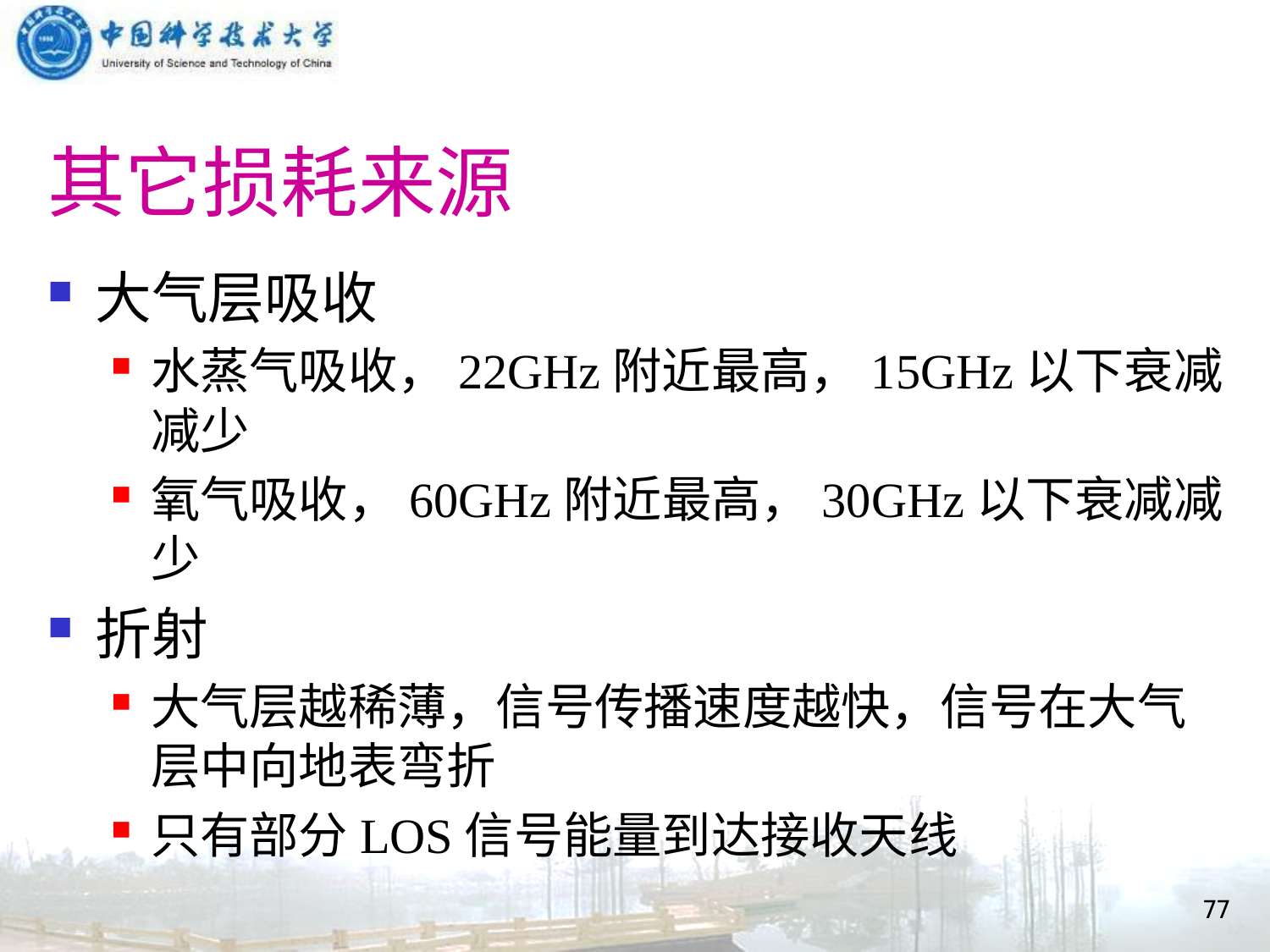

# 其它损耗来源
大气层吸收
水蒸气吸收，22GHz附近最高，15GHz以下衰减减少
氧气吸收，60GHz附近最高，30GHz以下衰减减少
折射
大气层越稀薄，信号传播速度越快，信号在大气层中向地表弯折
只有部分LOS信号能量到达接收天线

77